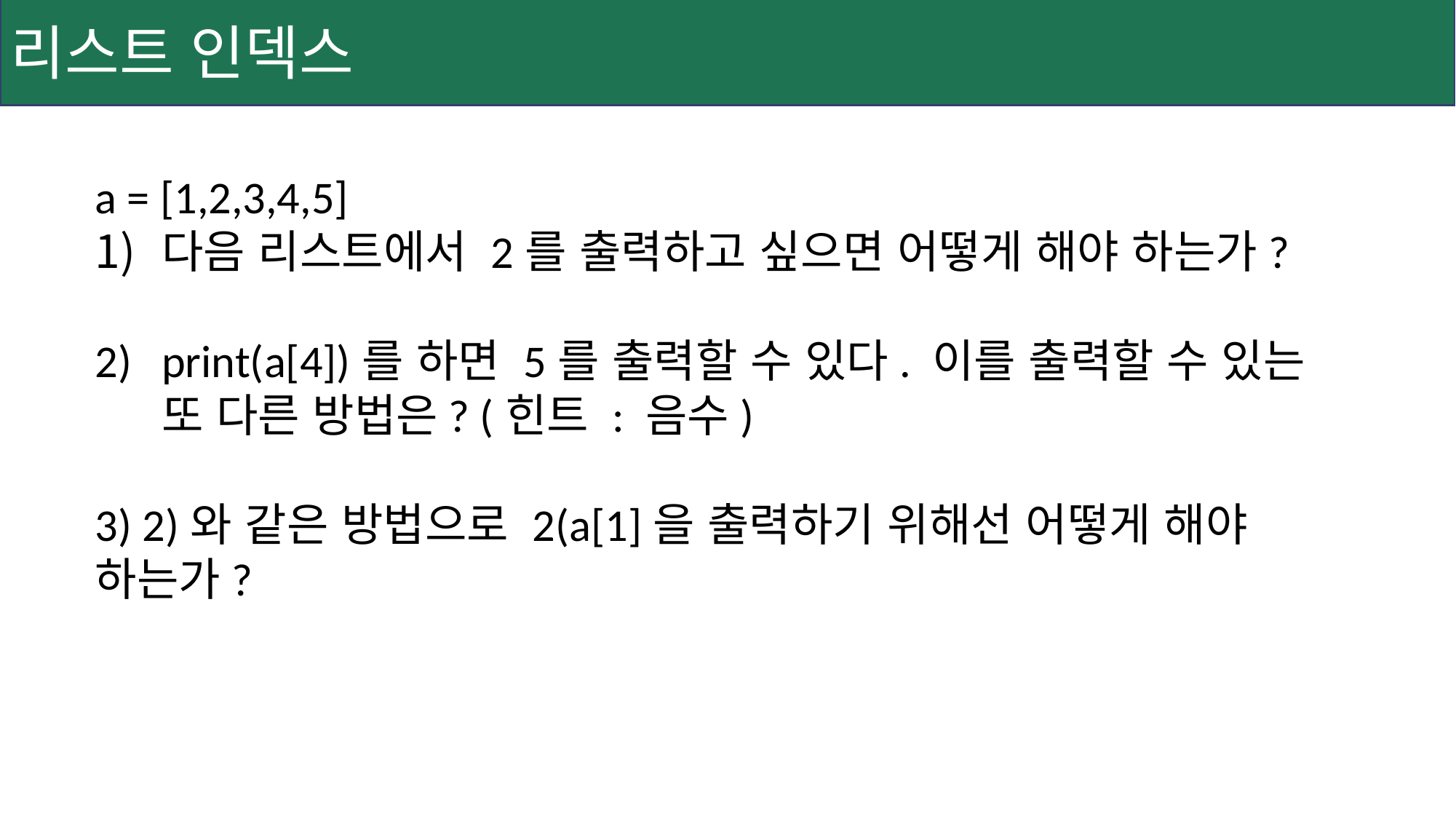

리스트 인덱스
a = [1,2,3,4,5]
다음 리스트에서 2를 출력하고 싶으면 어떻게 해야 하는가?

print(a[4])를 하면 5를 출력할 수 있다. 이를 출력할 수 있는 또 다른 방법은? (힌트 : 음수)

3) 2)와 같은 방법으로 2(a[1]을 출력하기 위해선 어떻게 해야 하는가?